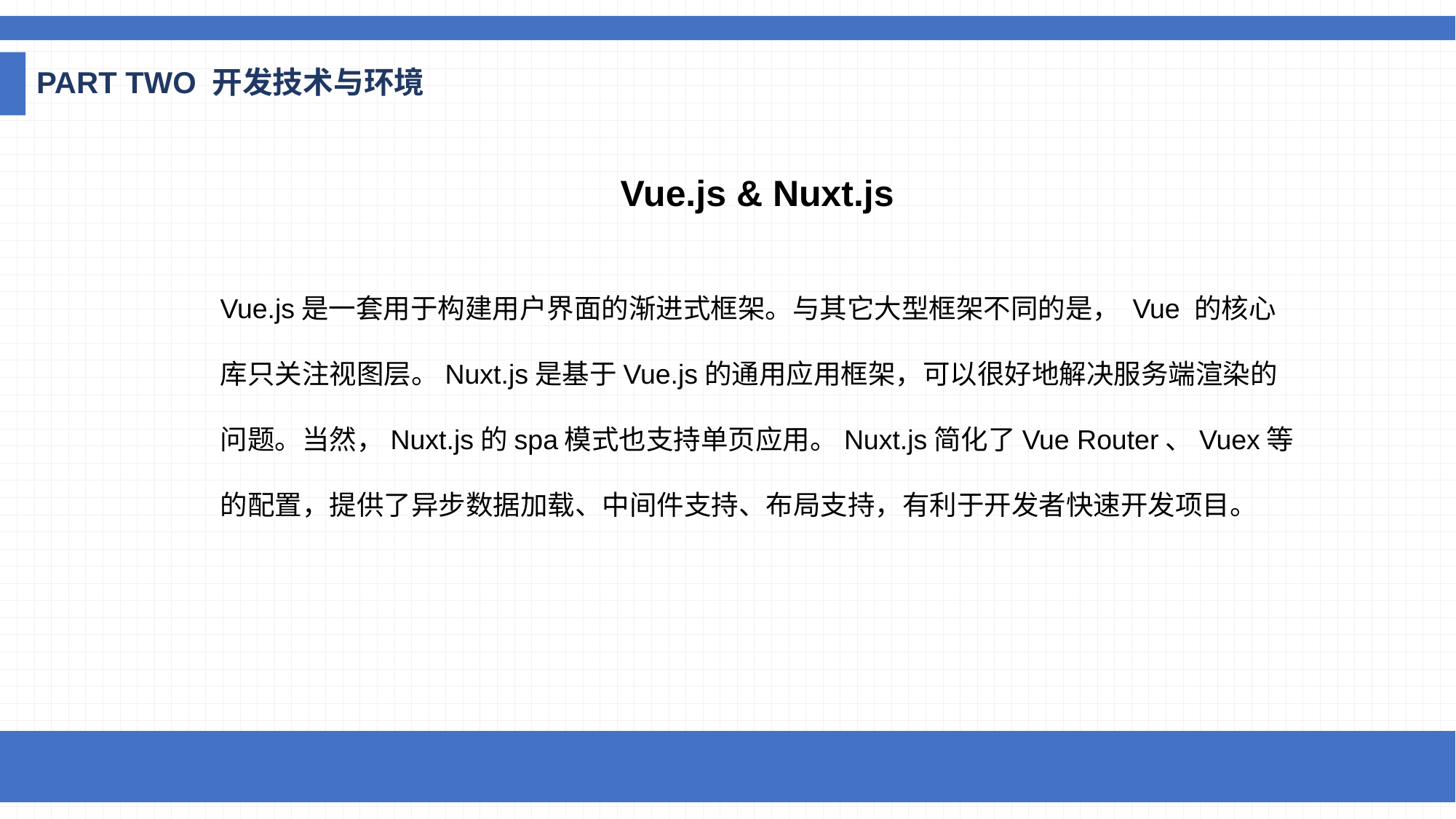

PART TWO 开发技术与环境
Vue.js & Nuxt.js
Vue.js是一套用于构建用户界面的渐进式框架。与其它大型框架不同的是， Vue 的核心库只关注视图层。Nuxt.js是基于Vue.js的通用应用框架，可以很好地解决服务端渲染的问题。当然，Nuxt.js的spa模式也支持单页应用。Nuxt.js简化了Vue Router、Vuex等的配置，提供了异步数据加载、中间件支持、布局支持，有利于开发者快速开发项目。